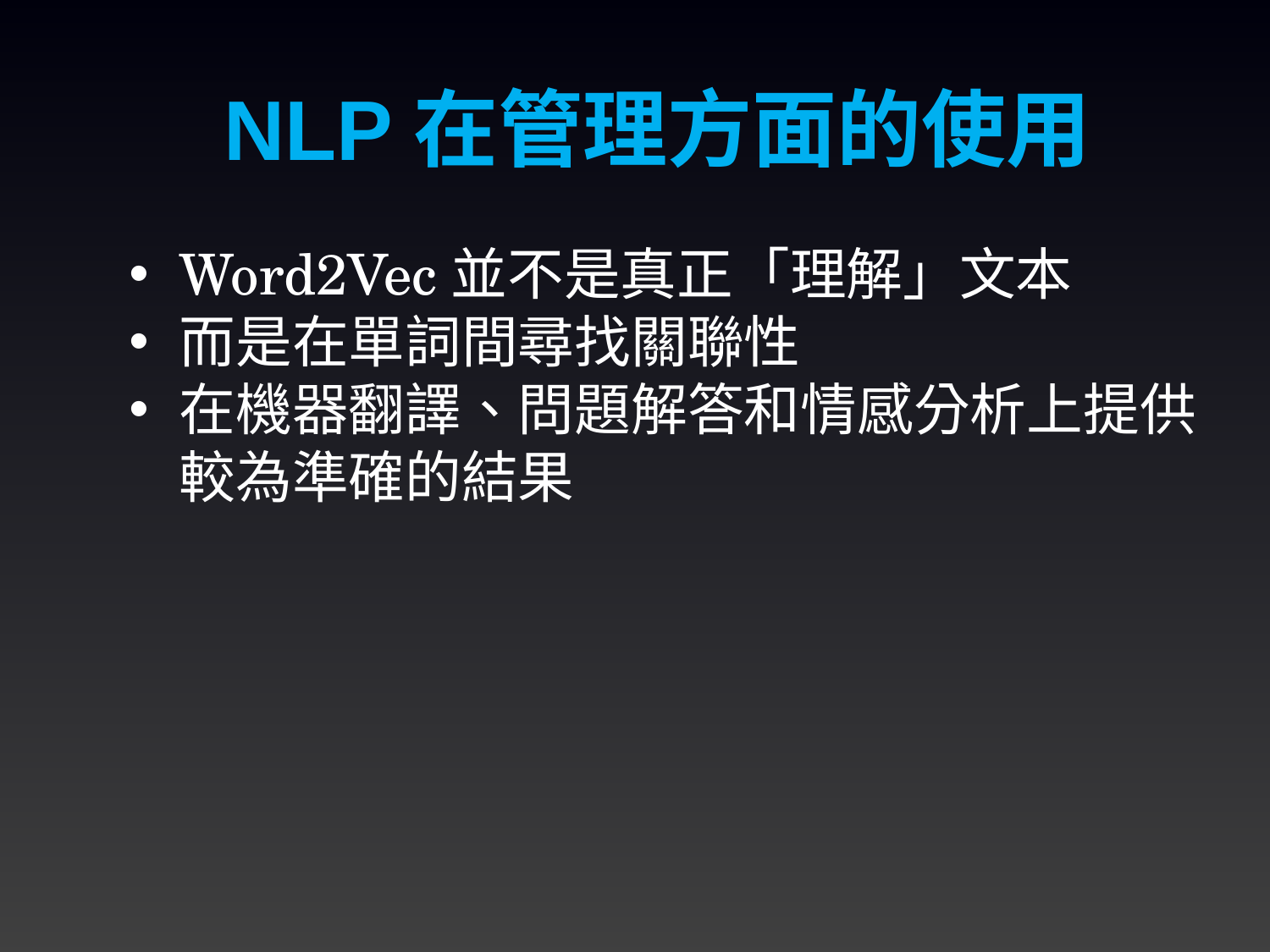

NLP在管理方面的使用
Word2Vec並不是真正「理解」文本
而是在單詞間尋找關聯性
在機器翻譯、問題解答和情感分析上提供較為準確的結果